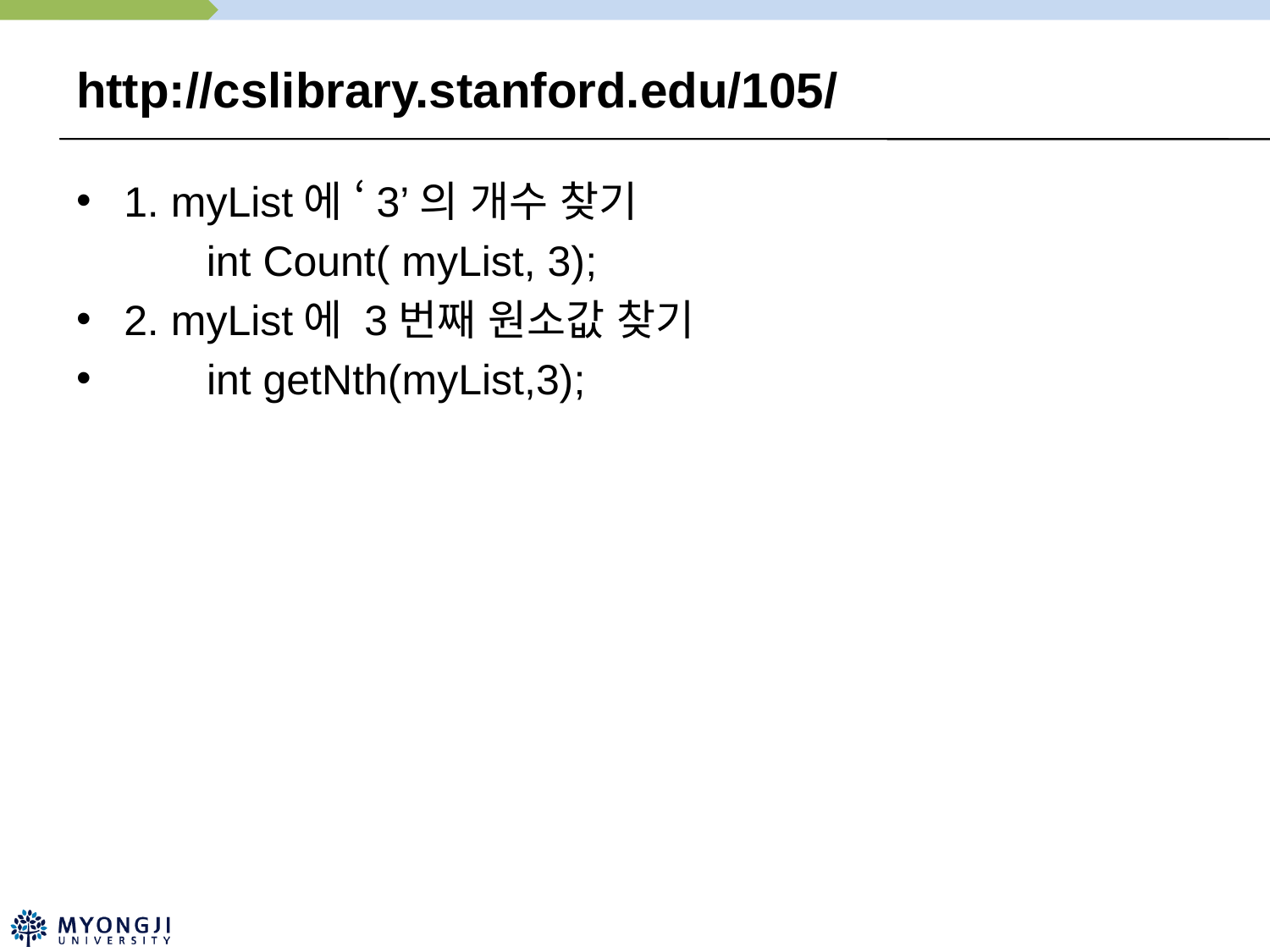

# http://cslibrary.stanford.edu/105/
1. myList에 ‘3’의 개수 찾기
           int Count( myList, 3);
2. myList에 3번째 원소값 찾기
       int getNth(myList,3);